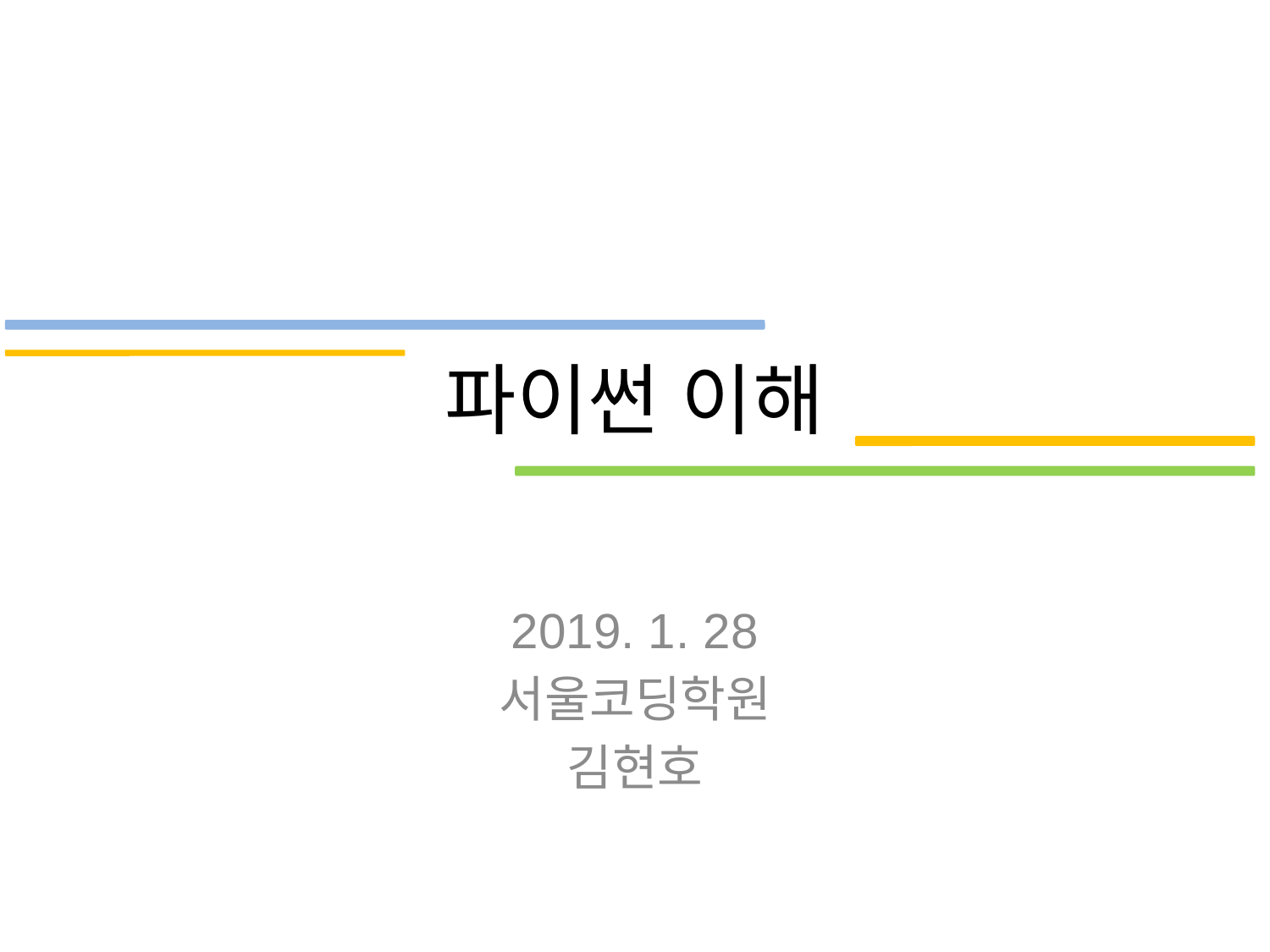

# 파이썬 이해

2019. 1. 28
서울코딩학원
김현호